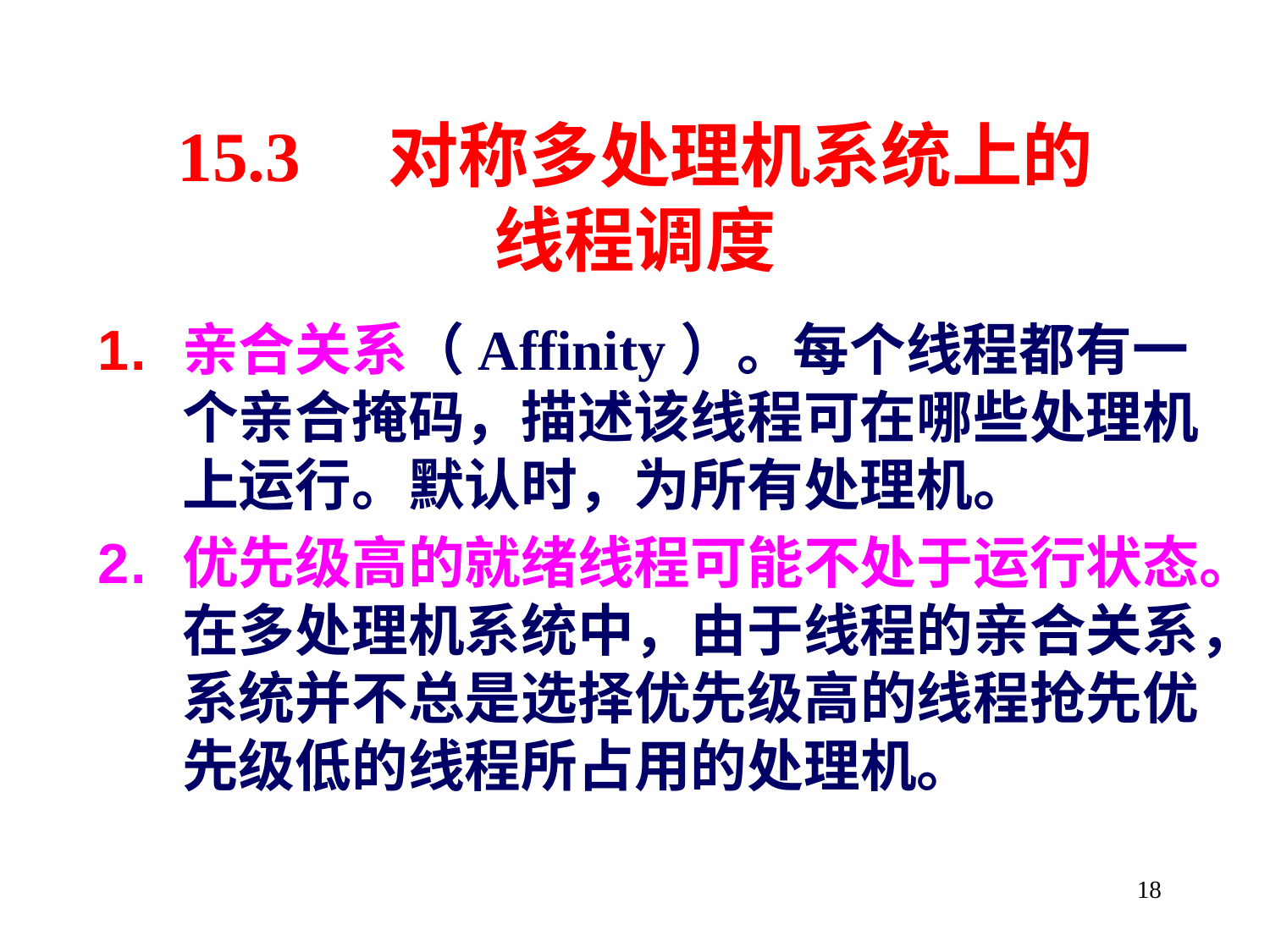

# 15.3    对称多处理机系统上的 线程调度
亲合关系（Affinity）。每个线程都有一个亲合掩码，描述该线程可在哪些处理机上运行。默认时，为所有处理机。
优先级高的就绪线程可能不处于运行状态。在多处理机系统中，由于线程的亲合关系，系统并不总是选择优先级高的线程抢先优先级低的线程所占用的处理机。
18